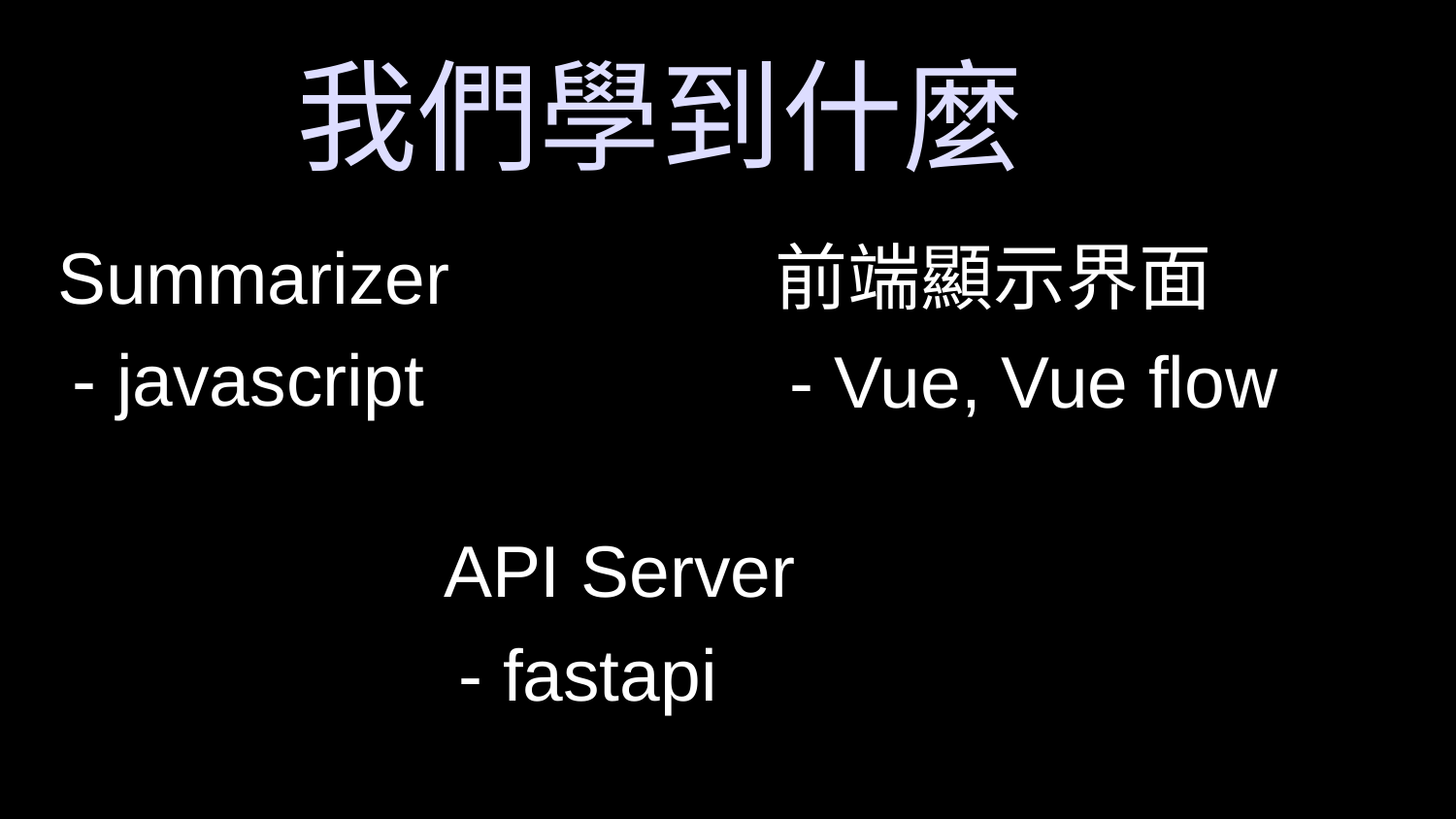

我們學到什麼
Summarizer
前端顯示界面
- javascript
- Vue, Vue flow

API Server
- fastapi